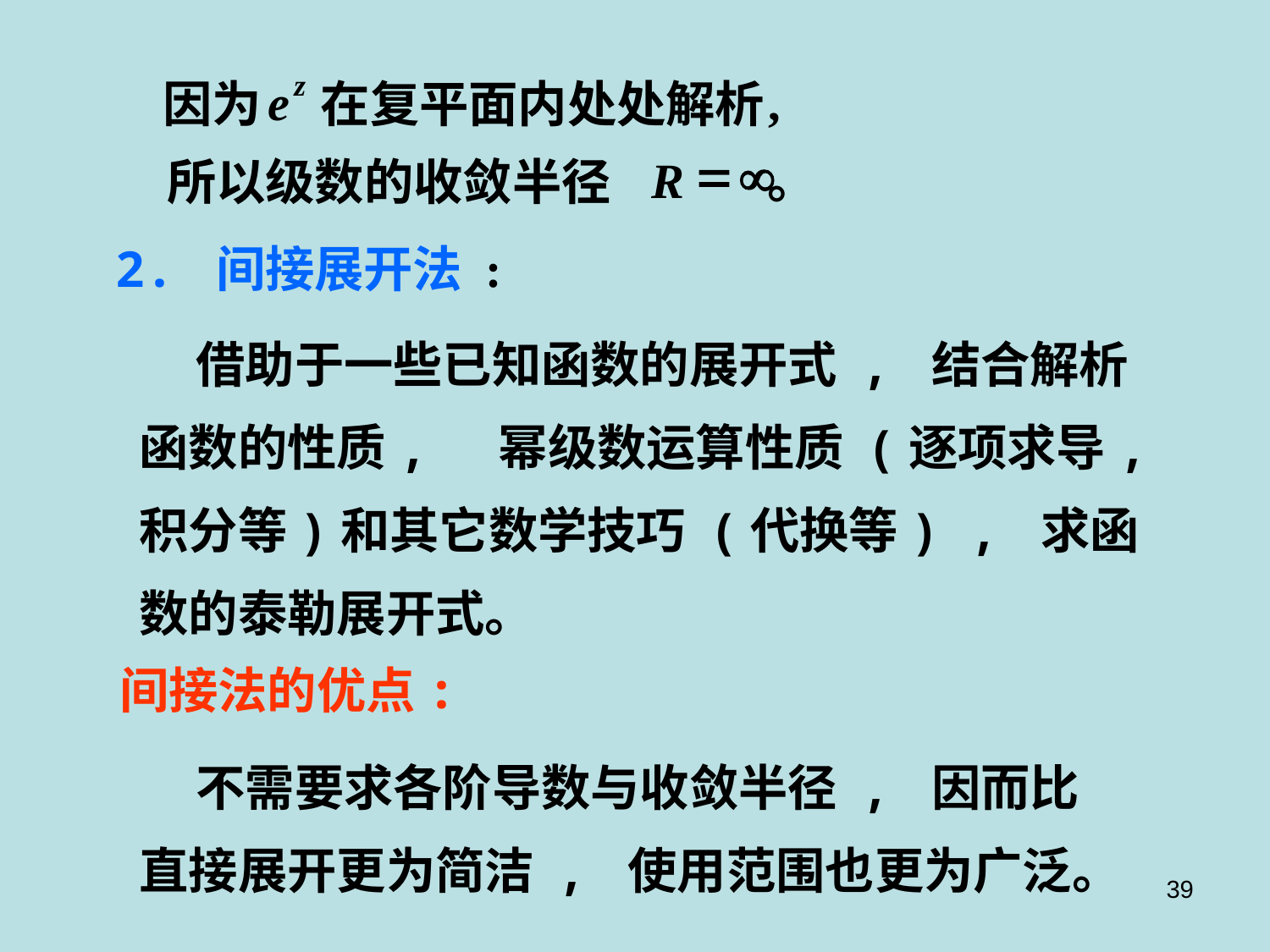

z

e

,
因为
在复平面内处处解析
=
∞

R
。
所以级数的收敛半径
2. 间接展开法 :
    借助于一些已知函数的展开式 , 结合解析函数的性质,  幂级数运算性质 (逐项求导, 积分等)和其它数学技巧 (代换等) , 求函数的泰勒展开式。
间接法的优点:
    不需要求各阶导数与收敛半径 , 因而比直接展开更为简洁 , 使用范围也更为广泛。
39